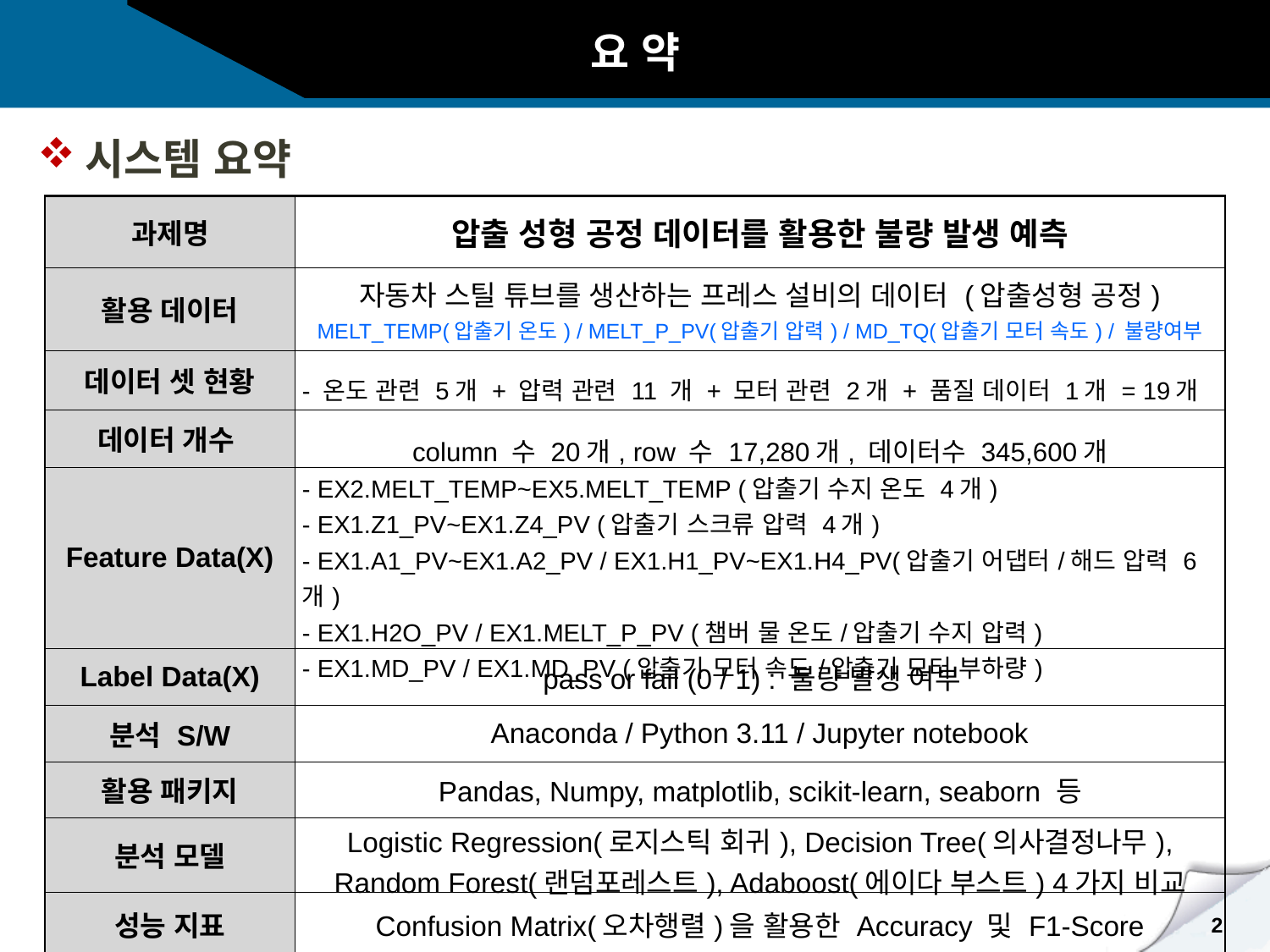

요 약
# 시스템 요약
| 과제명 | 압출 성형 공정 데이터를 활용한 불량 발생 예측 |
| --- | --- |
| 활용 데이터 | 자동차 스틸 튜브를 생산하는 프레스 설비의 데이터 (압출성형 공정) MELT\_TEMP(압출기 온도) / MELT\_P\_PV(압출기 압력) / MD\_TQ(압출기 모터 속도) / 불량여부 |
| 데이터 셋 현황 | - 온도 관련 5개 + 압력 관련 11 개 + 모터 관련 2개 + 품질 데이터 1개 = 19개 |
| 데이터 개수 | column 수 20개, row 수 17,280개, 데이터수 345,600개 |
| Feature Data(X) | - EX2.MELT\_TEMP~EX5.MELT\_TEMP (압출기 수지 온도 4개) - EX1.Z1\_PV~EX1.Z4\_PV (압출기 스크류 압력 4개) - EX1.A1\_PV~EX1.A2\_PV / EX1.H1\_PV~EX1.H4\_PV(압출기 어댑터/해드 압력 6개) - EX1.H2O\_PV / EX1.MELT\_P\_PV (챔버 물 온도/압출기 수지 압력) - EX1.MD\_PV / EX1.MD\_PV (압출기 모터 속도/압출기 모터 부하량) |
| Label Data(X) | pass or fail (0 / 1) : 불량 발생 여부 |
| 분석 S/W | Anaconda / Python 3.11 / Jupyter notebook |
| 활용 패키지 | Pandas, Numpy, matplotlib, scikit-learn, seaborn 등 |
| 분석 모델 | Logistic Regression(로지스틱 회귀), Decision Tree(의사결정나무), Random Forest(랜덤포레스트), Adaboost(에이다 부스트) 4가지 비교 |
| 성능 지표 | Confusion Matrix(오차행렬)을 활용한 Accuracy 및 F1-Score |